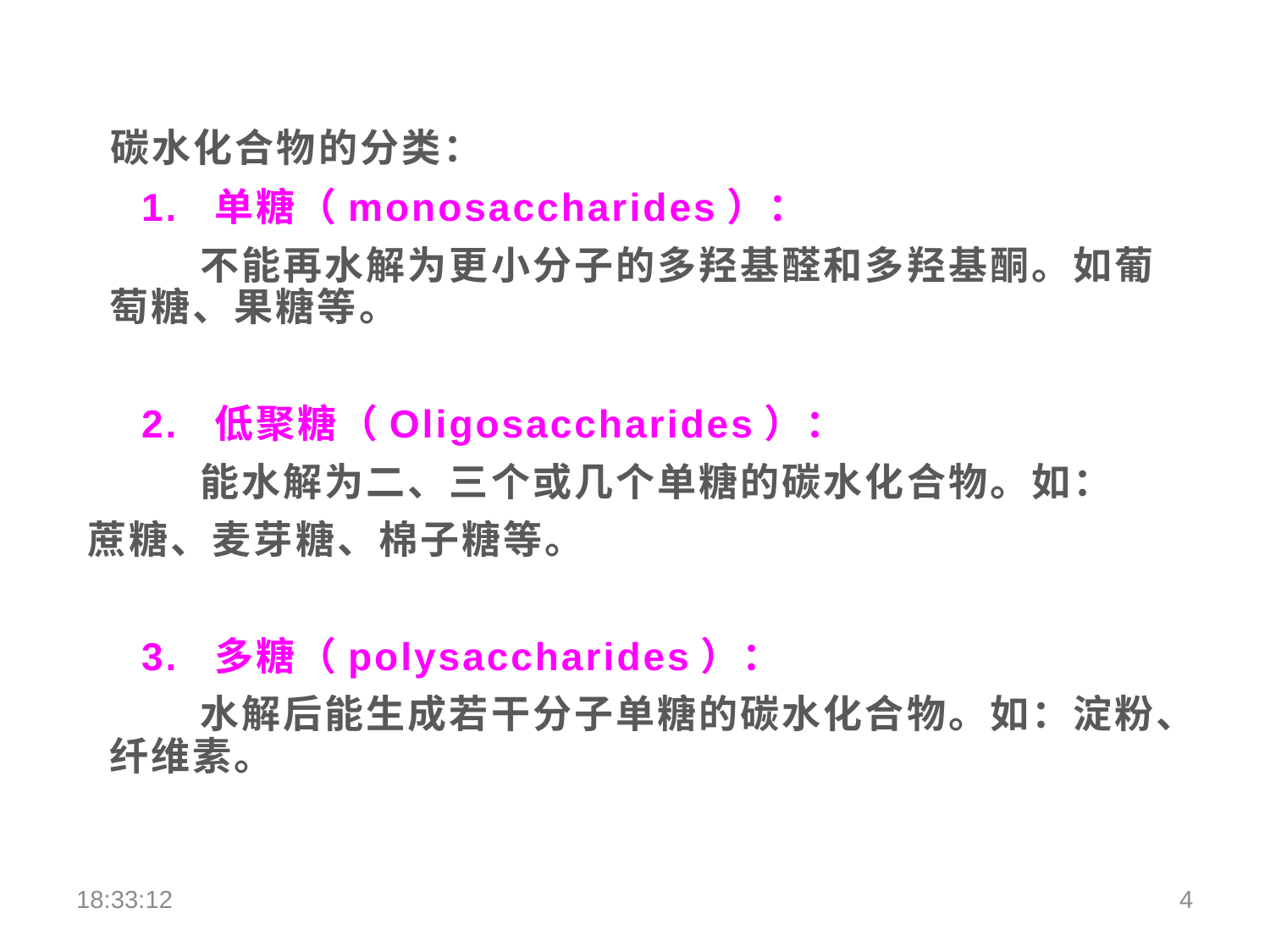

碳水化合物的分类：
    1.  单糖（monosaccharides）：
         不能再水解为更小分子的多羟基醛和多羟基酮。如葡萄糖、果糖等。

    2.  低聚糖（Oligosaccharides）：
         能水解为二、三个或几个单糖的碳水化合物。如：
蔗糖、麦芽糖、棉子糖等。

    3.  多糖（polysaccharides）：
         水解后能生成若干分子单糖的碳水化合物。如：淀粉、纤维素。
18:33:12
4